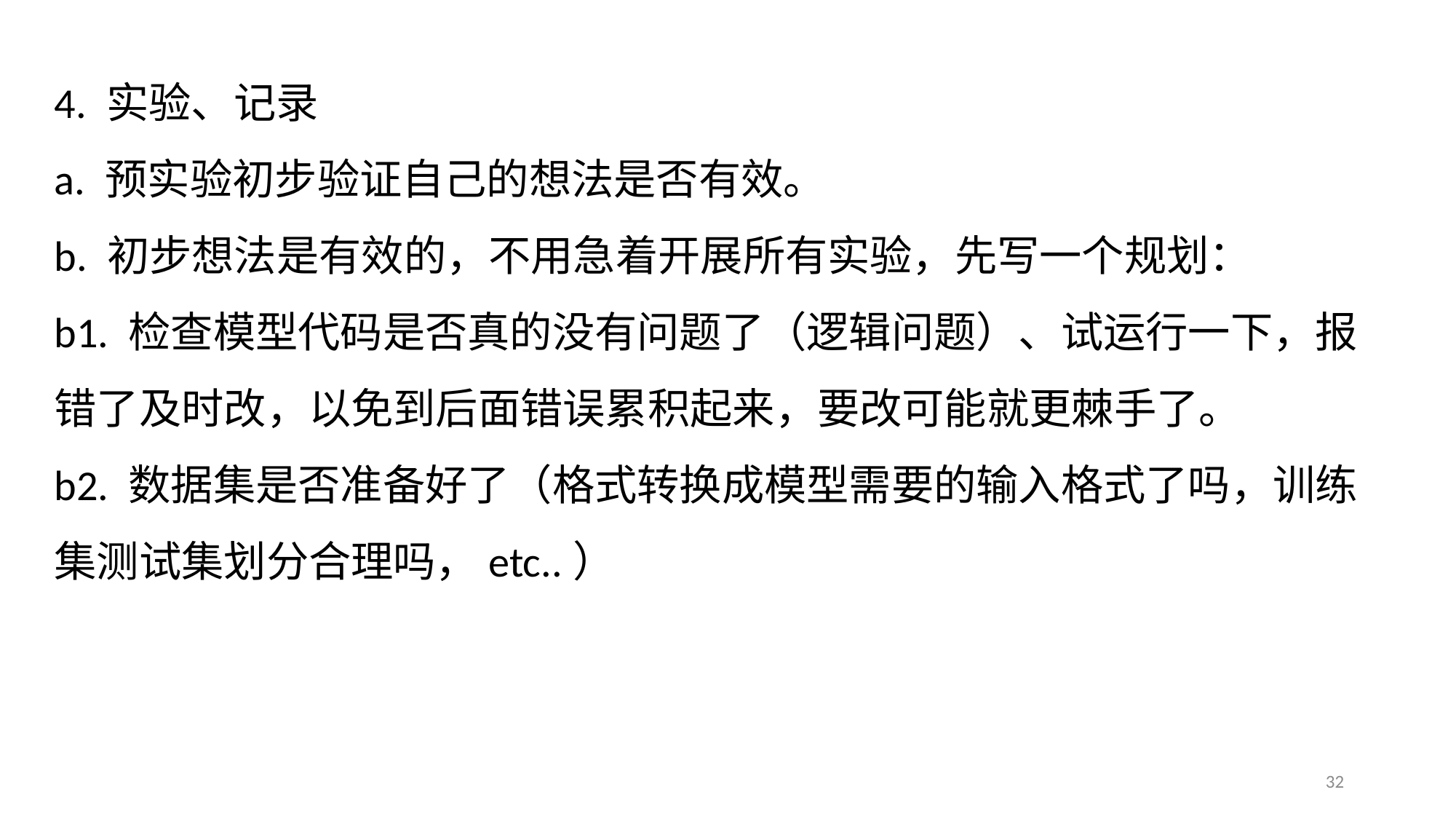

4. 实验、记录
a. 预实验初步验证自己的想法是否有效。
b. 初步想法是有效的，不用急着开展所有实验，先写一个规划：
b1. 检查模型代码是否真的没有问题了（逻辑问题）、试运行一下，报错了及时改，以免到后面错误累积起来，要改可能就更棘手了。
b2. 数据集是否准备好了（格式转换成模型需要的输入格式了吗，训练集测试集划分合理吗，etc..）
32